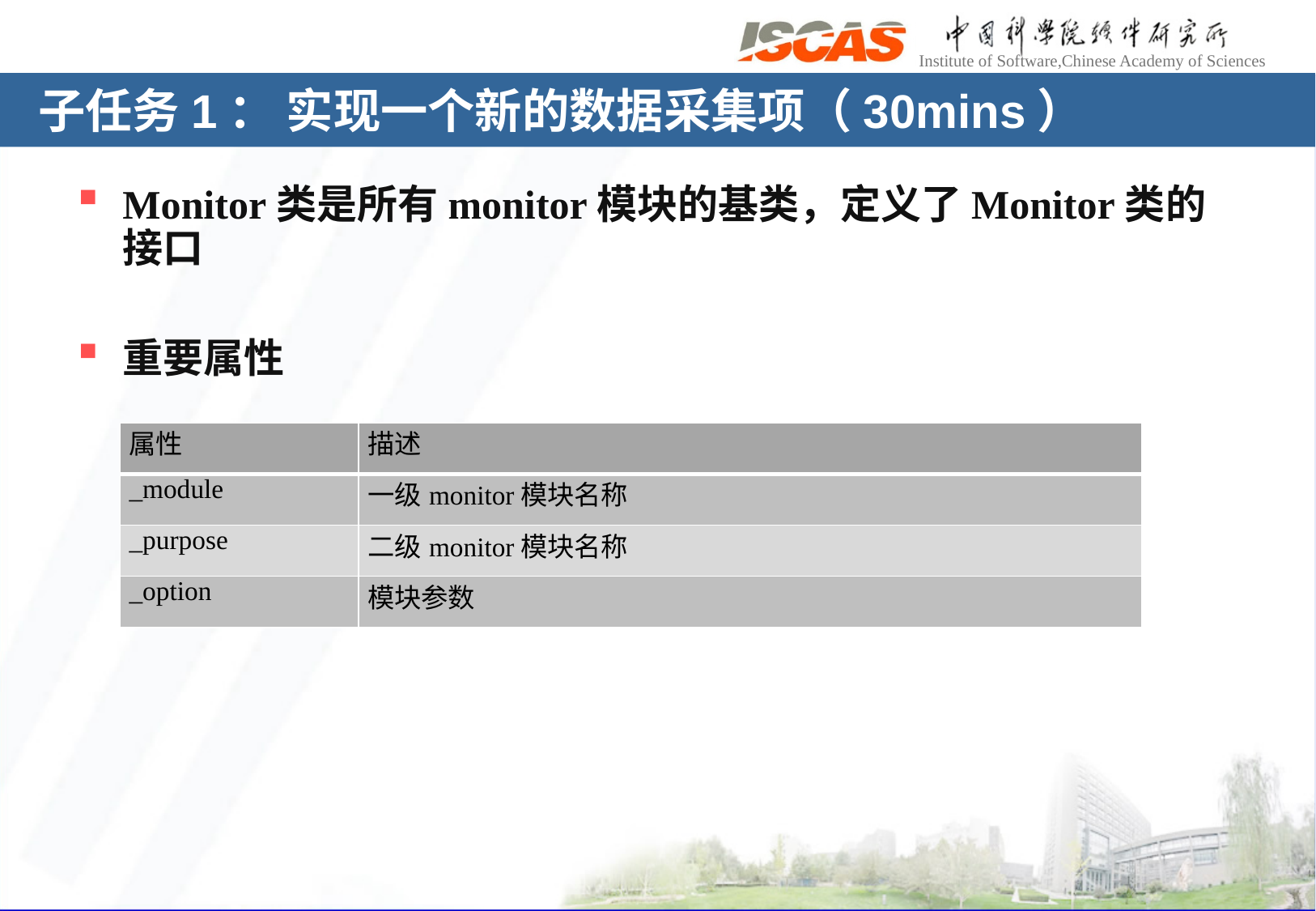

# 子任务1： 实现一个新的数据采集项（30mins）
Monitor类是所有monitor模块的基类，定义了Monitor类的接口

重要属性

| 属性 | 描述 |
| --- | --- |
| \_module | 一级monitor模块名称 |
| \_purpose | 二级monitor模块名称 |
| \_option | 模块参数 |